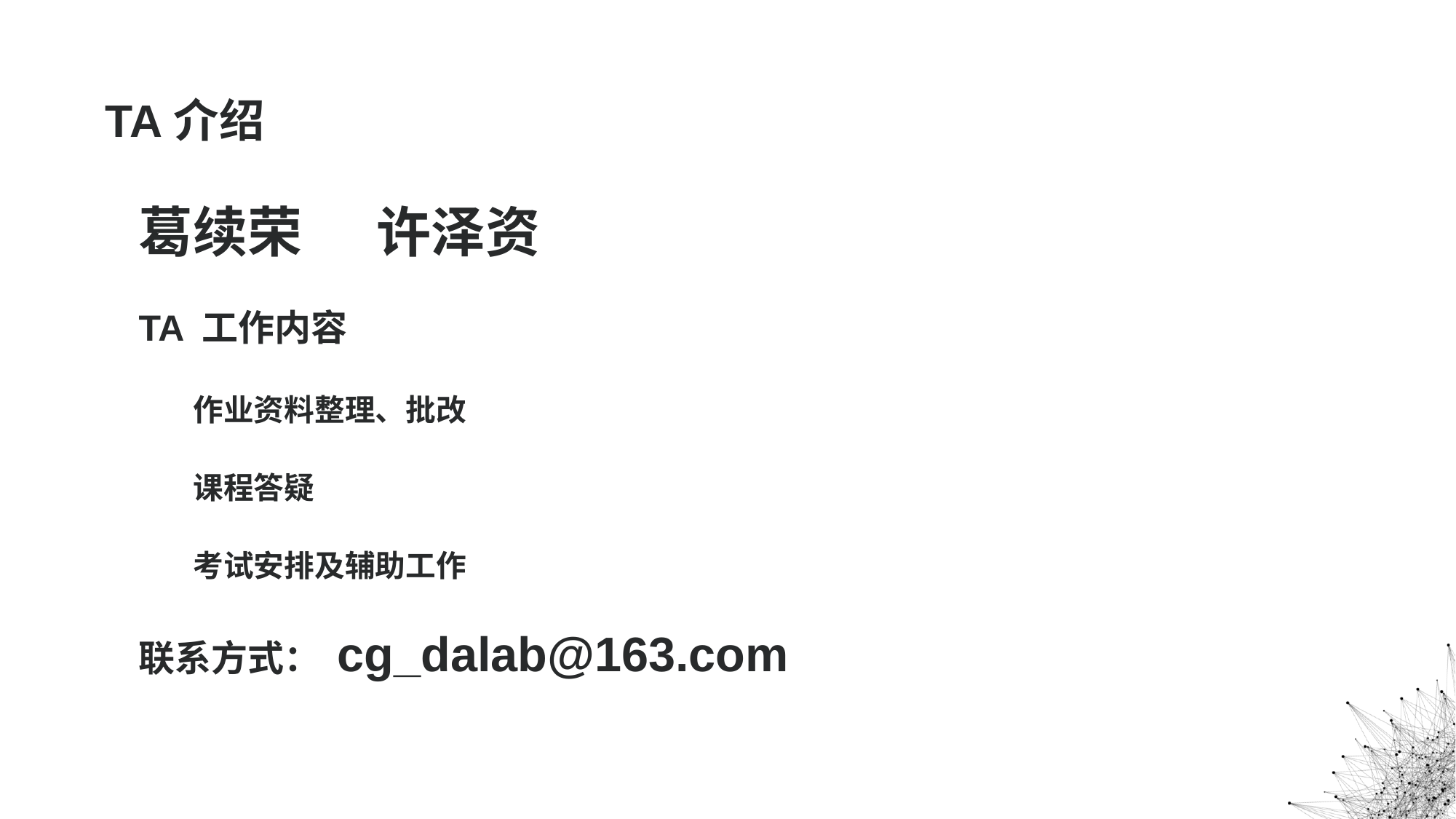

# TA介绍
葛续荣      许泽资
TA 工作内容
作业资料整理、批改
课程答疑
考试安排及辅助工作
联系方式： cg_dalab@163.com